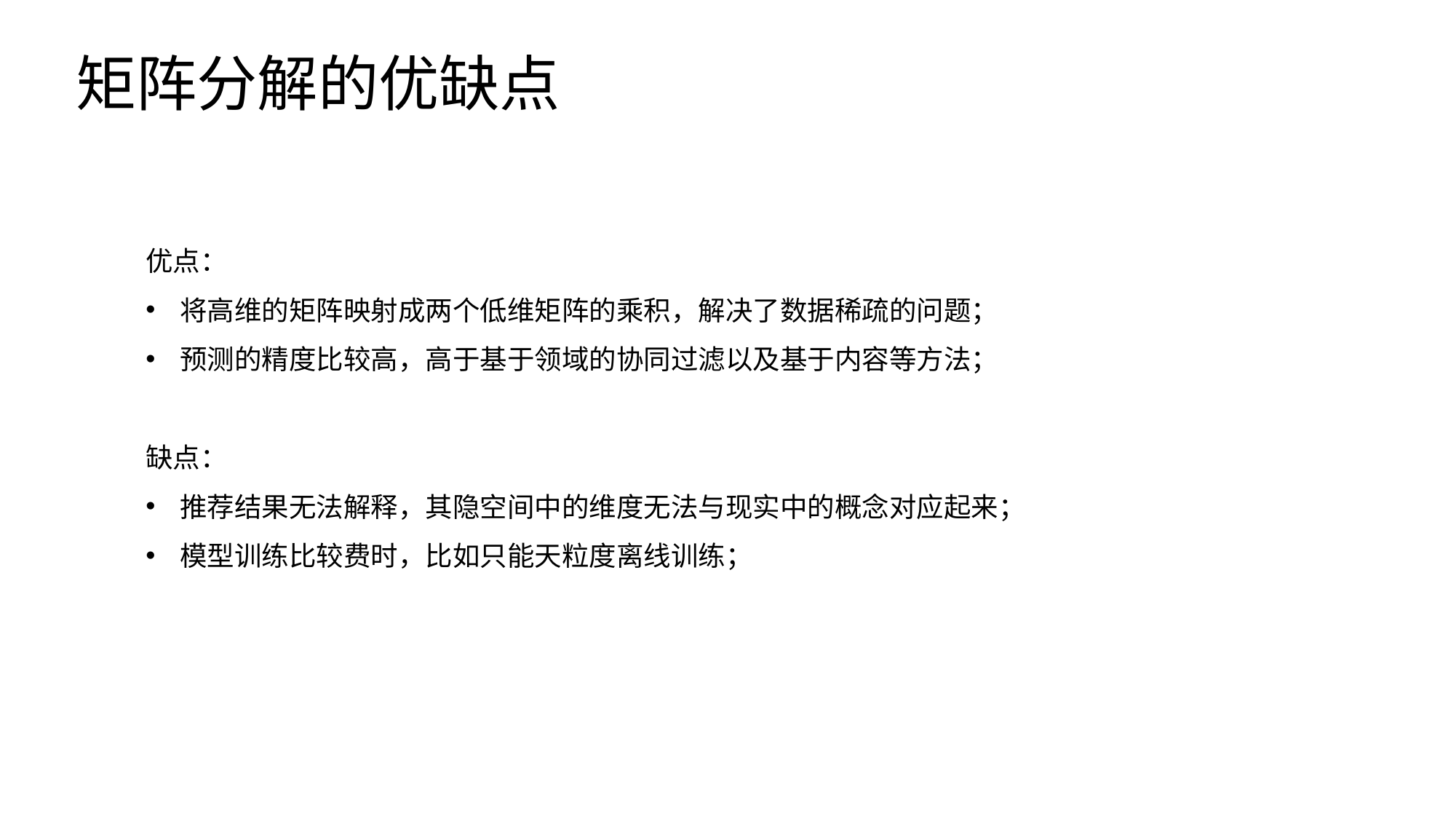

# 矩阵分解的优缺点
优点：
将高维的矩阵映射成两个低维矩阵的乘积，解决了数据稀疏的问题；
预测的精度比较高，高于基于领域的协同过滤以及基于内容等方法；

缺点：
推荐结果无法解释，其隐空间中的维度无法与现实中的概念对应起来；
模型训练比较费时，比如只能天粒度离线训练；